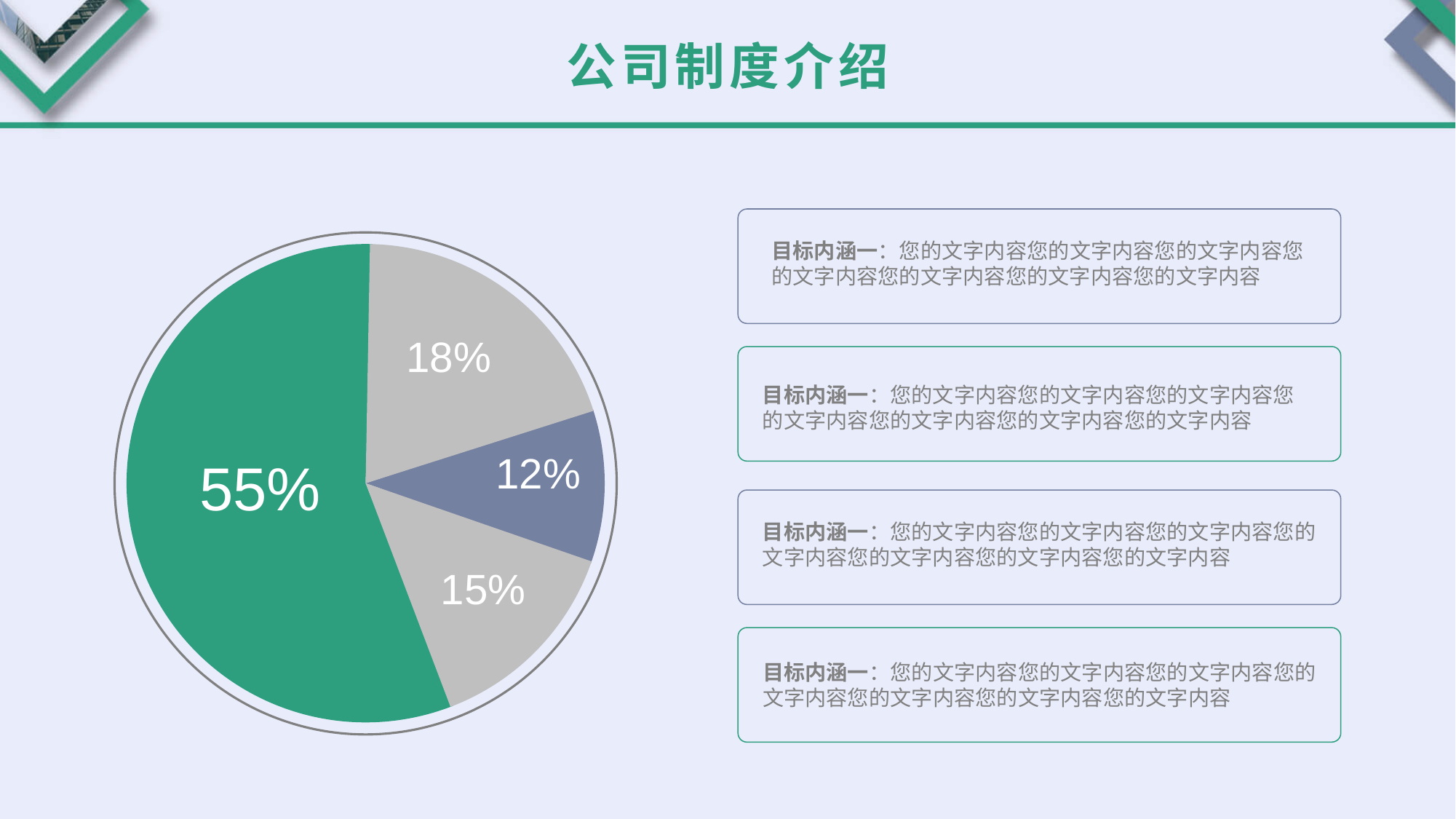

公司制度介绍

18%
12%
55%
15%
目标内涵一：您的文字内容您的文字内容您的文字内容您的文字内容您的文字内容您的文字内容您的文字内容

目标内涵一：您的文字内容您的文字内容您的文字内容您的文字内容您的文字内容您的文字内容您的文字内容

目标内涵一：您的文字内容您的文字内容您的文字内容您的文字内容您的文字内容您的文字内容您的文字内容

目标内涵一：您的文字内容您的文字内容您的文字内容您的文字内容您的文字内容您的文字内容您的文字内容